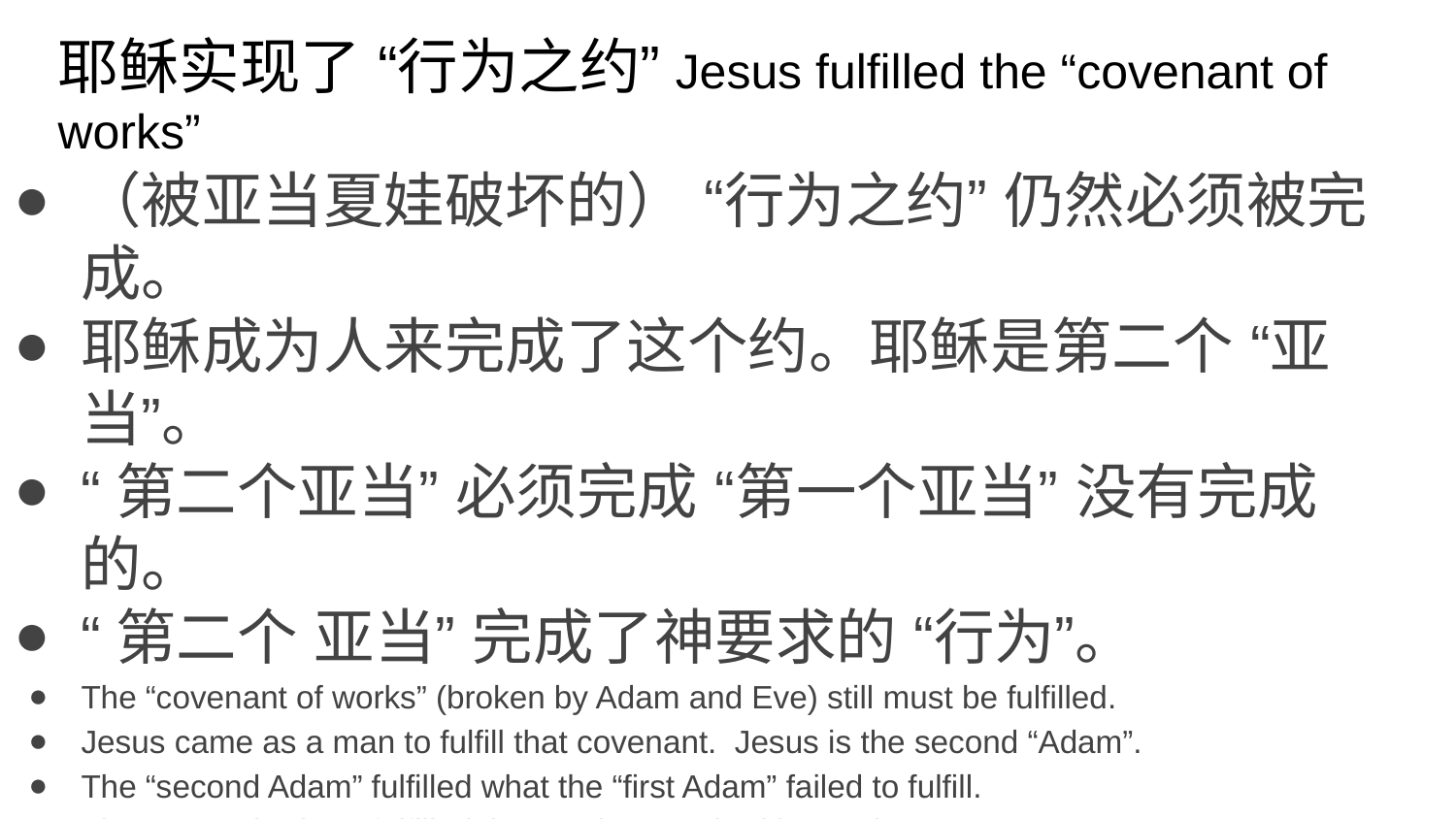

# 耶稣实现了 “行为之约”Jesus fulfilled the “covenant of works”
（被亚当夏娃破坏的） “行为之约” 仍然必须被完成。
耶稣成为人来完成了这个约。耶稣是第二个 “亚当”。
“第二个亚当” 必须完成 “第一个亚当” 没有完成的。
“第二个 亚当” 完成了神要求的 “行为”。
The “covenant of works” (broken by Adam and Eve) still must be fulfilled.
Jesus came as a man to fulfill that covenant.  Jesus is the second “Adam”.
The “second Adam” fulfilled what the “first Adam” failed to fulfill.
The “second Adam” fulfilled the “works” required by God.